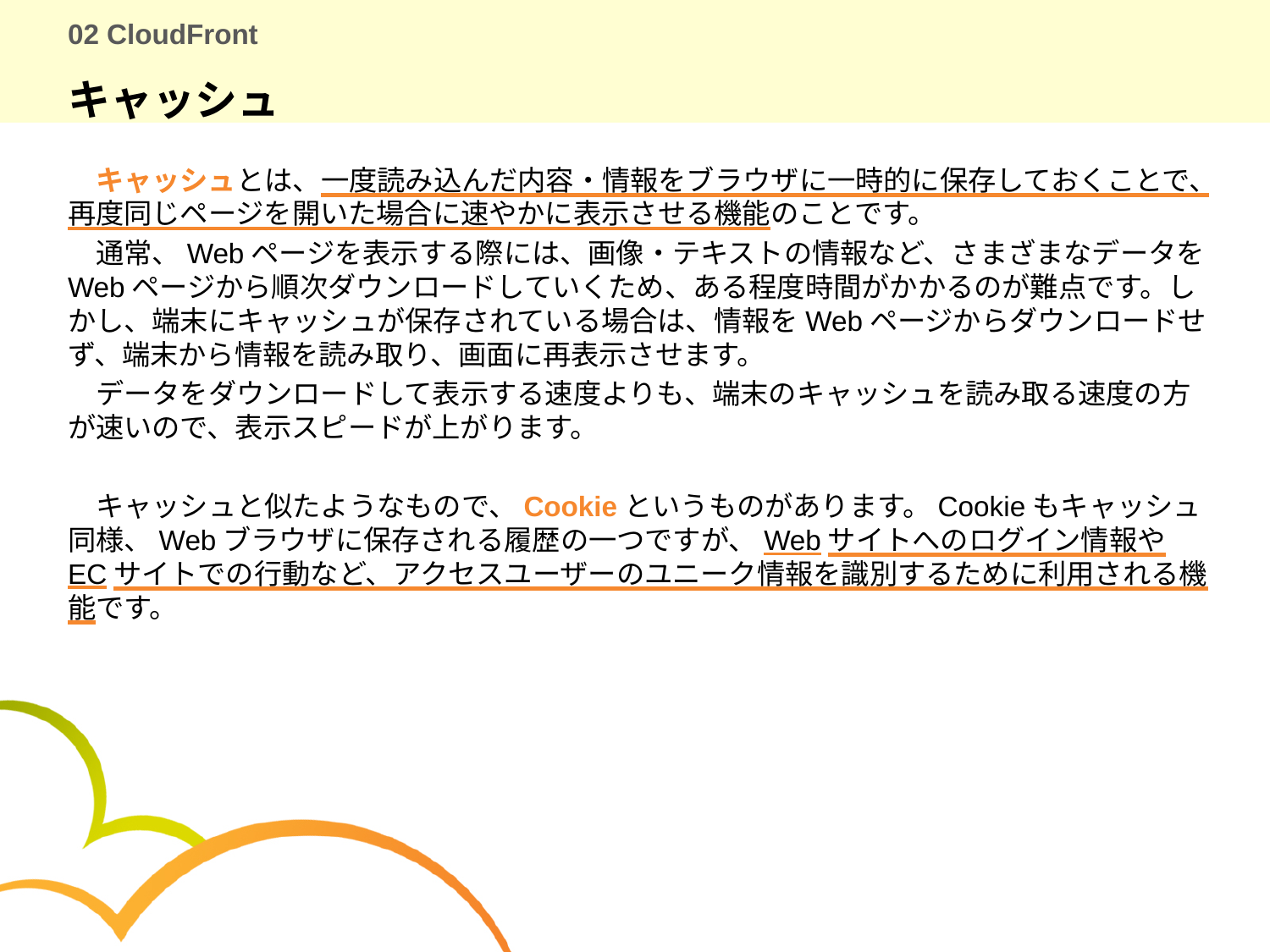

# 02 CloudFront
キャッシュ
　キャッシュとは、一度読み込んだ内容・情報をブラウザに一時的に保存しておくことで、再度同じページを開いた場合に速やかに表示させる機能のことです。
　通常、Webページを表示する際には、画像・テキストの情報など、さまざまなデータをWebページから順次ダウンロードしていくため、ある程度時間がかかるのが難点です。しかし、端末にキャッシュが保存されている場合は、情報をWebページからダウンロードせず、端末から情報を読み取り、画面に再表示させます。
　データをダウンロードして表示する速度よりも、端末のキャッシュを読み取る速度の方が速いので、表示スピードが上がります。

　キャッシュと似たようなもので、Cookieというものがあります。Cookieもキャッシュ同様、Webブラウザに保存される履歴の一つですが、Webサイトへのログイン情報やECサイトでの行動など、アクセスユーザーのユニーク情報を識別するために利用される機能です。